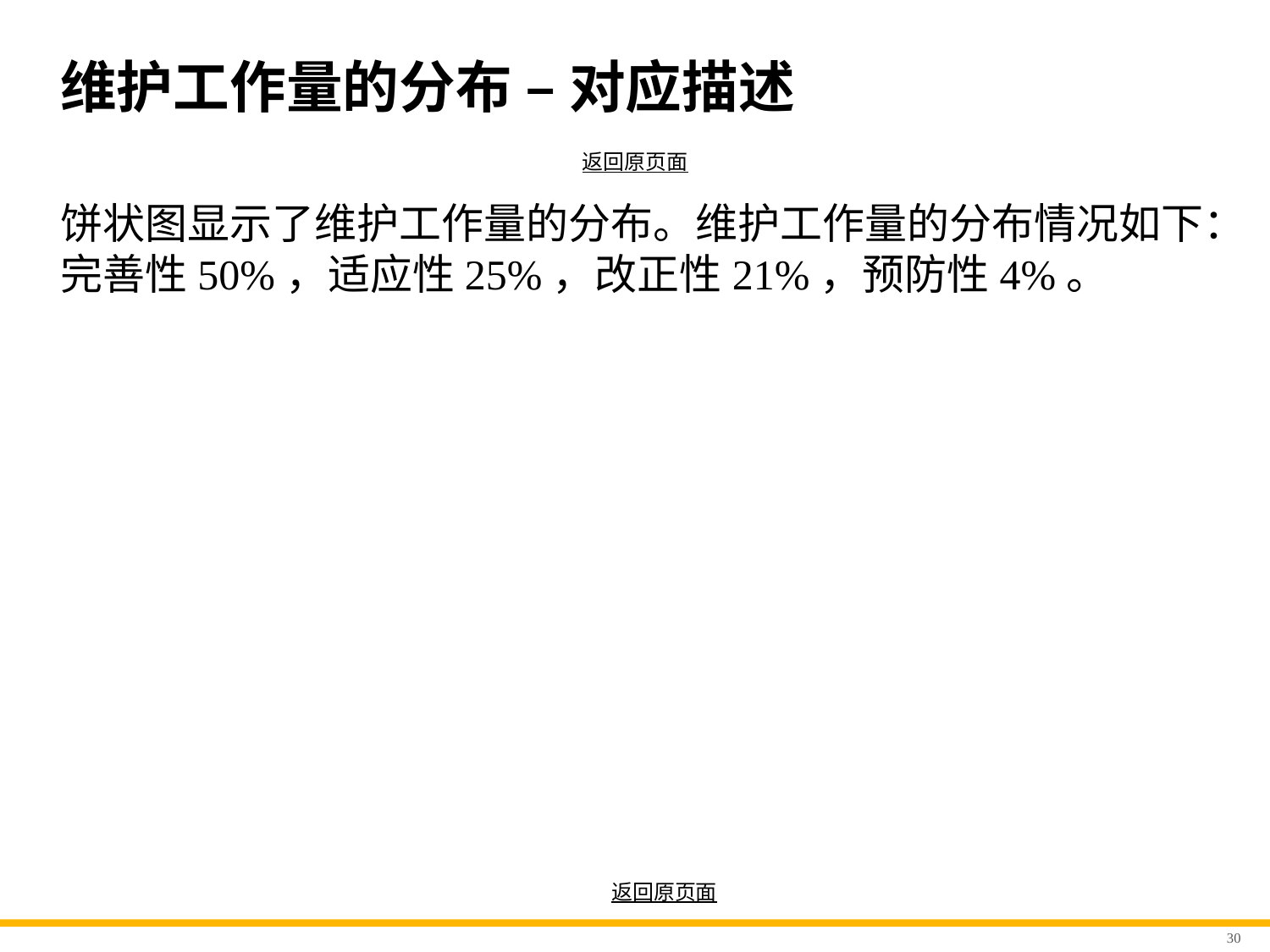

# 维护工作量的分布 – 对应描述
返回原页面
饼状图显示了维护工作量的分布。维护工作量的分布情况如下：完善性50%，适应性25%，改正性21%，预防性4%。
返回原页面
30